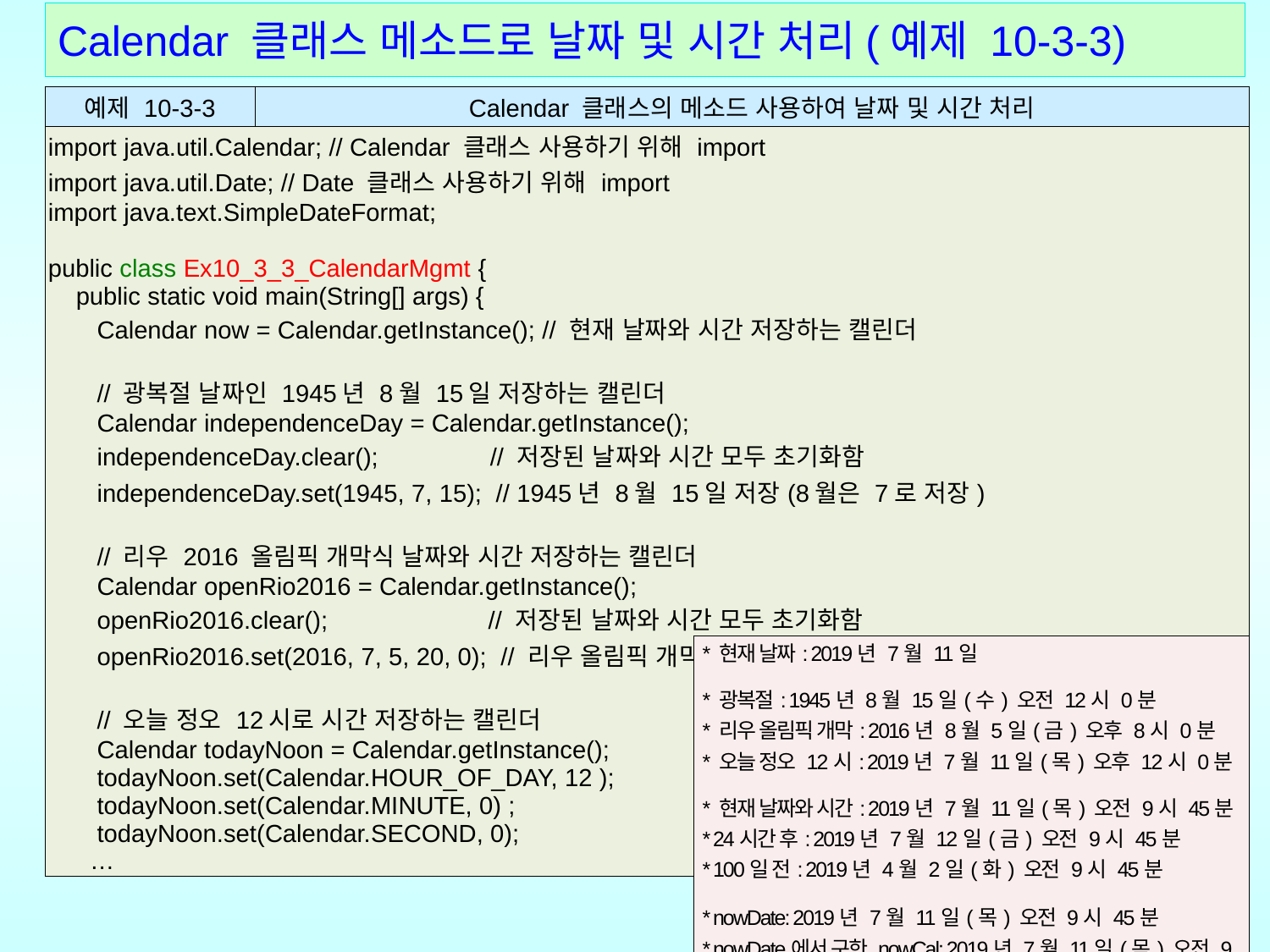

# Calendar 클래스 메소드로 날짜 및 시간 처리(예제 10-3-3)
| 예제 10-3-3 | Calendar 클래스의 메소드 사용하여 날짜 및 시간 처리 |
| --- | --- |
| import java.util.Calendar; // Calendar 클래스 사용하기 위해 import import java.util.Date; // Date 클래스 사용하기 위해 import import java.text.SimpleDateFormat; public class Ex10\_3\_3\_CalendarMgmt { public static void main(String[] args) { Calendar now = Calendar.getInstance(); // 현재 날짜와 시간 저장하는 캘린더 // 광복절 날짜인 1945년 8월 15일 저장하는 캘린더 Calendar independenceDay = Calendar.getInstance(); independenceDay.clear(); // 저장된 날짜와 시간 모두 초기화함 independenceDay.set(1945, 7, 15); // 1945년 8월 15일 저장(8월은 7로 저장) // 리우 2016 올림픽 개막식 날짜와 시간 저장하는 캘린더 Calendar openRio2016 = Calendar.getInstance(); openRio2016.clear(); // 저장된 날짜와 시간 모두 초기화함 openRio2016.set(2016, 7, 5, 20, 0); // 리우 올림픽 개막: 2016-8-5 오후 8:0:0 // 오늘 정오 12시로 시간 저장하는 캘린더 Calendar todayNoon = Calendar.getInstance(); todayNoon.set(Calendar.HOUR\_OF\_DAY, 12 ); todayNoon.set(Calendar.MINUTE, 0) ; todayNoon.set(Calendar.SECOND, 0); … |  |
| \* 현재 날짜: 2019년 7월 11일 \* 광복절: 1945년 8월 15일(수) 오전 12시 0분 \* 리우 올림픽 개막: 2016년 8월 5일(금) 오후 8시 0분 \* 오늘 정오 12시: 2019년 7월 11일(목) 오후 12시 0분 \* 현재 날짜와 시간: 2019년 7월 11일(목) 오전 9시 45분 \* 24시간 후: 2019년 7월 12일(금) 오전 9시 45분 \* 100일 전: 2019년 4월 2일(화) 오전 9시 45분 \* nowDate: 2019년 7월 11일(목) 오전 9시 45분 \* nowDate에서 구한 nowCal: 2019년 7월 11일(목) 오전 9시 45분 \* nowCal에서 구한 date: 2019년 7월 11일(목) 오전 9시 45분 |
| --- |